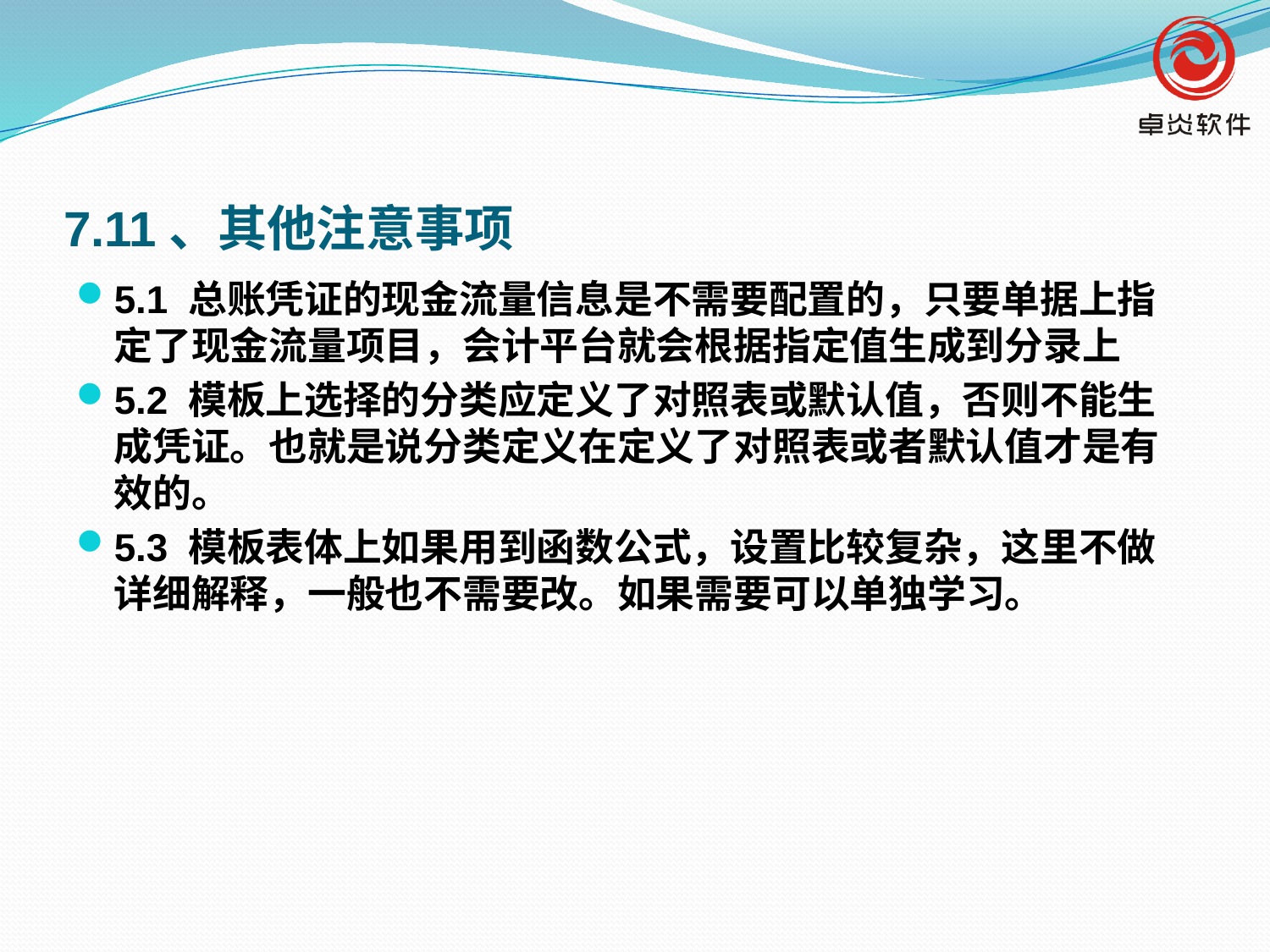

# 7.11、其他注意事项
5.1 总账凭证的现金流量信息是不需要配置的，只要单据上指定了现金流量项目，会计平台就会根据指定值生成到分录上
5.2 模板上选择的分类应定义了对照表或默认值，否则不能生成凭证。也就是说分类定义在定义了对照表或者默认值才是有效的。
5.3 模板表体上如果用到函数公式，设置比较复杂，这里不做详细解释，一般也不需要改。如果需要可以单独学习。